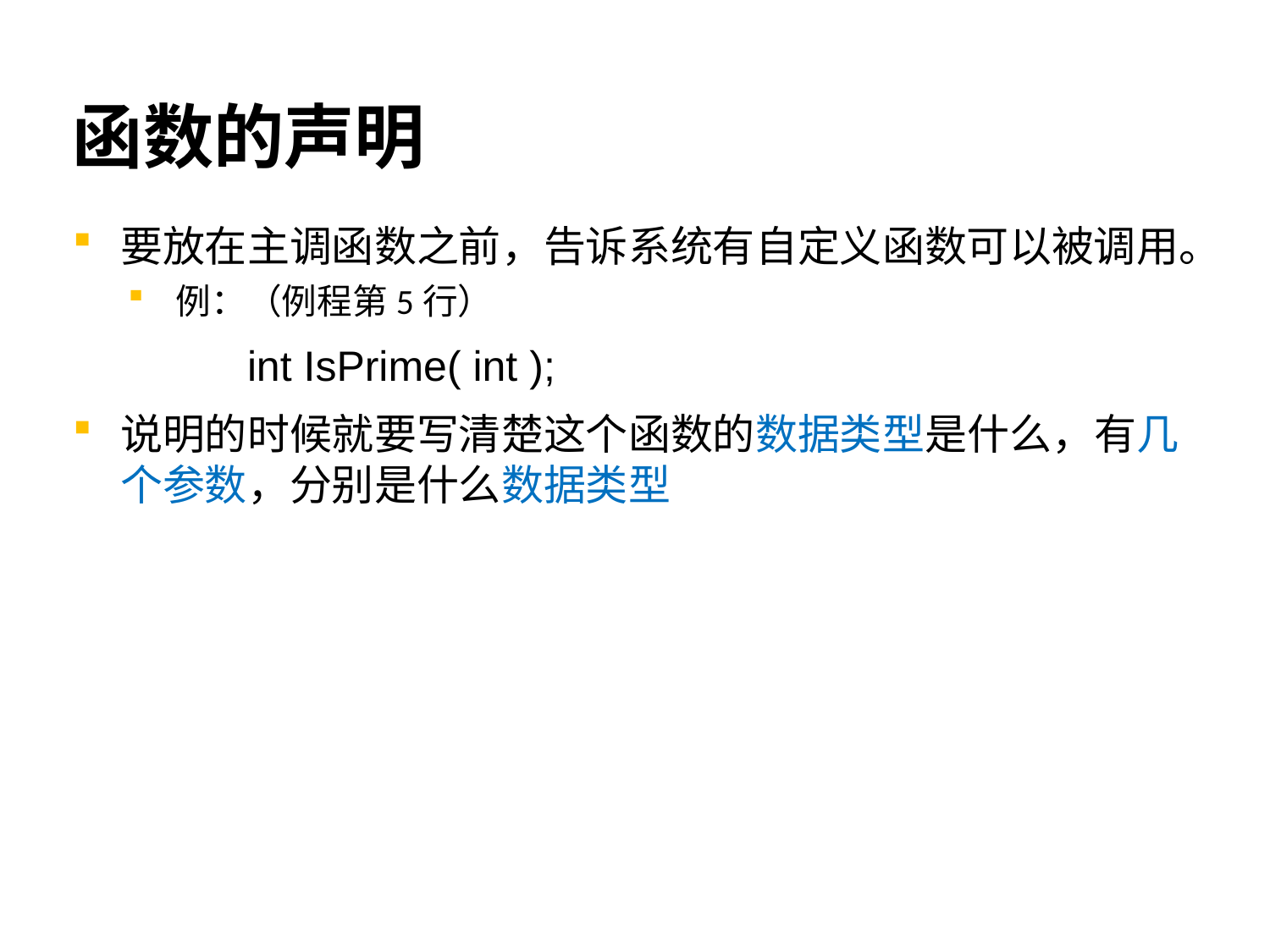

# 函数的声明
要放在主调函数之前，告诉系统有自定义函数可以被调用。
例：（例程第5行）
		int IsPrime( int );
说明的时候就要写清楚这个函数的数据类型是什么，有几个参数，分别是什么数据类型